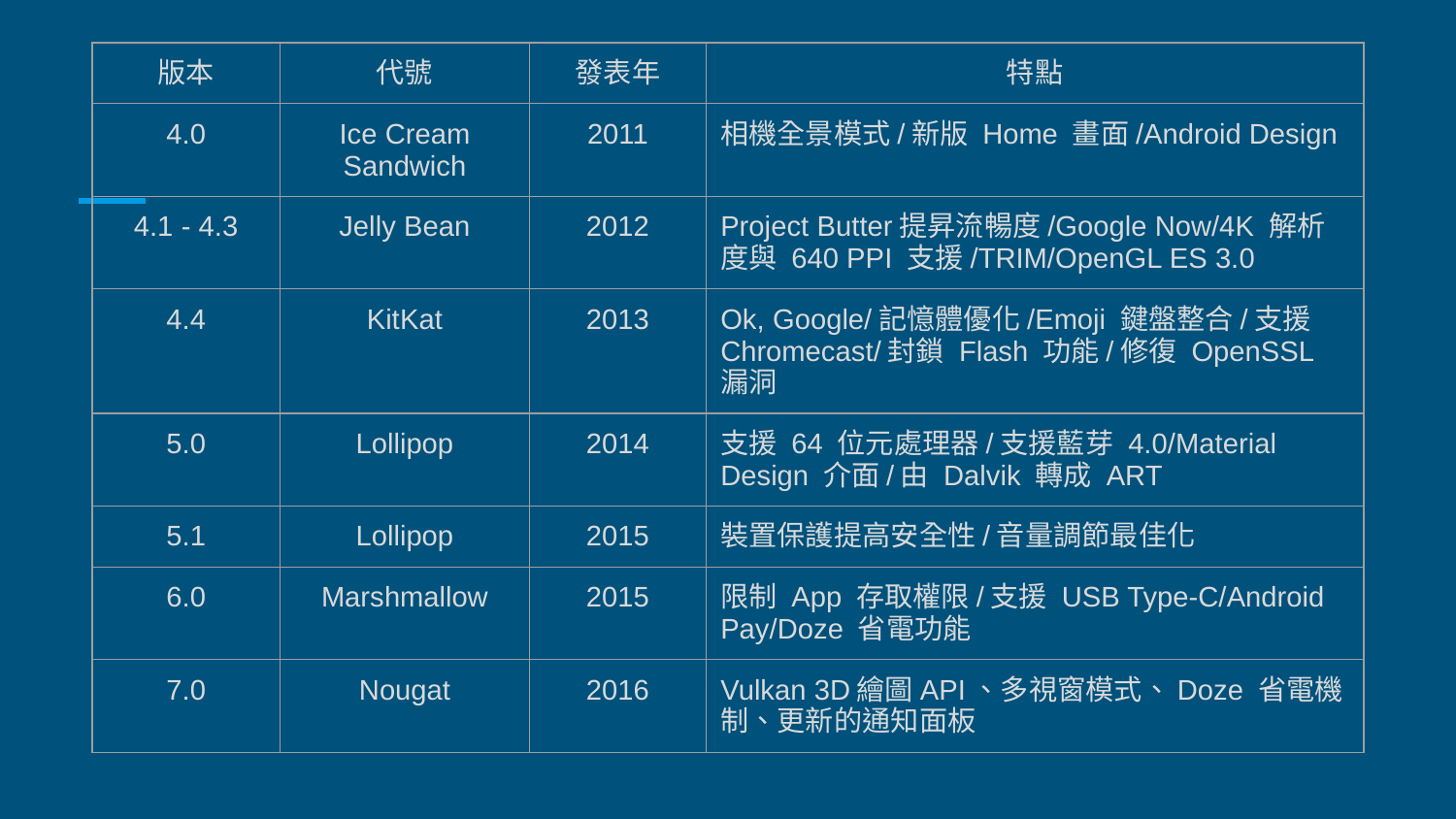

| 版本 | 代號 | 發表年 | 特點 |
| --- | --- | --- | --- |
| 4.0 | Ice Cream Sandwich | 2011 | 相機全景模式/新版 Home 畫面/Android Design |
| 4.1 - 4.3 | Jelly Bean | 2012 | Project Butter提昇流暢度/Google Now/4K 解析度與 640 PPI 支援/TRIM/OpenGL ES 3.0 |
| 4.4 | KitKat | 2013 | Ok, Google/記憶體優化/Emoji 鍵盤整合/支援 Chromecast/封鎖 Flash 功能/修復 OpenSSL 漏洞 |
| 5.0 | Lollipop | 2014 | 支援 64 位元處理器/支援藍芽 4.0/Material Design 介面/由 Dalvik 轉成 ART |
| 5.1 | Lollipop | 2015 | 裝置保護提高安全性/音量調節最佳化 |
| 6.0 | Marshmallow | 2015 | 限制 App 存取權限/支援 USB Type-C/Android Pay/Doze 省電功能 |
| 7.0 | Nougat | 2016 | Vulkan 3D繪圖API、多視窗模式、Doze 省電機制、更新的通知面板 |